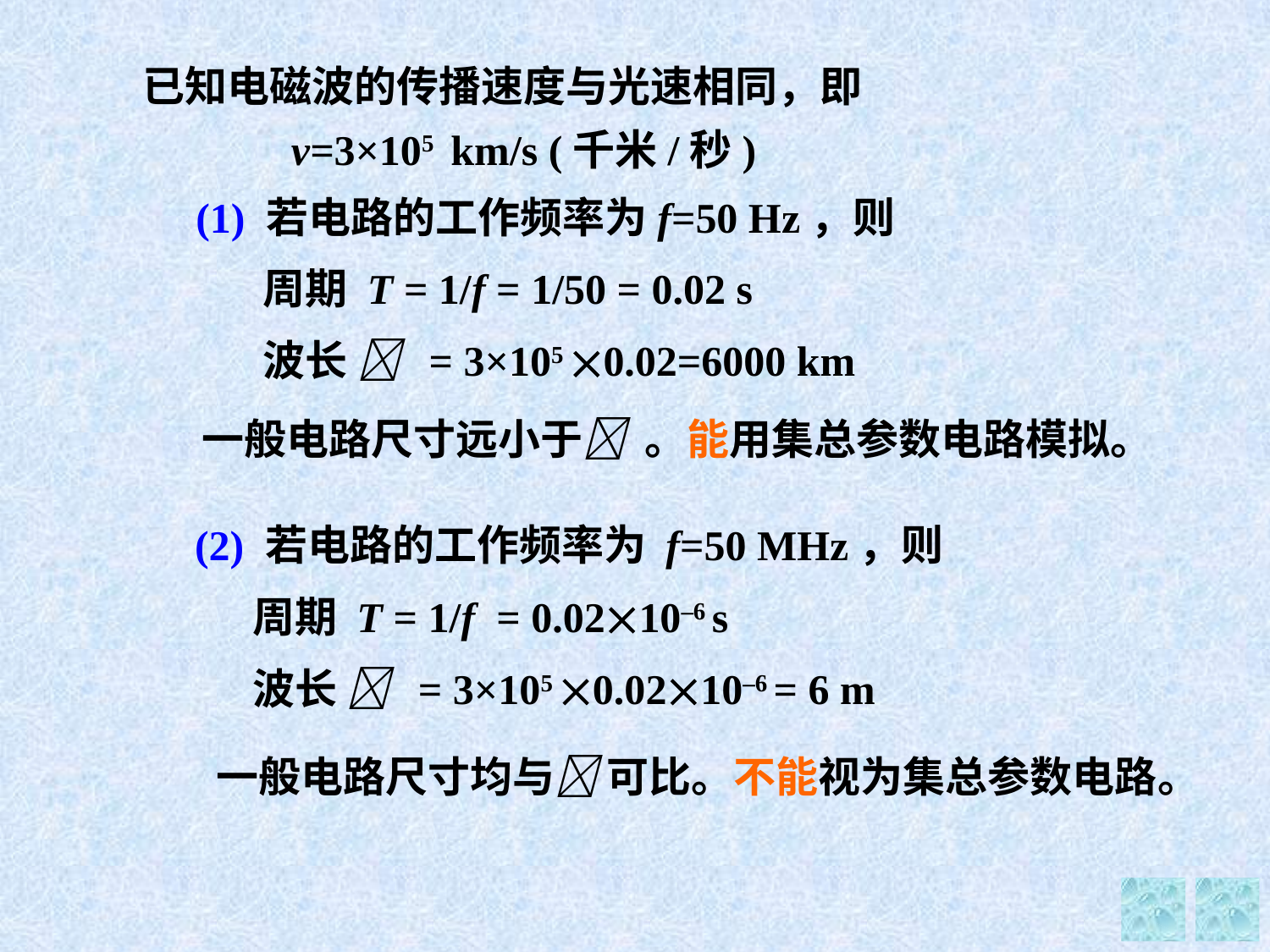

已知电磁波的传播速度与光速相同，即
v=3×105  km/s (千米/秒)
(1) 若电路的工作频率为f=50 Hz，则
      周期 T = 1/f = 1/50 = 0.02 s
      波长 λ  = 3×105 ×0.02=6000 km
一般电路尺寸远小于λ  。能用集总参数电路模拟。
(2) 若电路的工作频率为 f=50 MHz，则
     周期 T = 1/f  = 0.02×10–6 s
     波长 λ  = 3×105 ×0.02×10–6 = 6 m
一般电路尺寸均与λ 可比。不能视为集总参数电路。